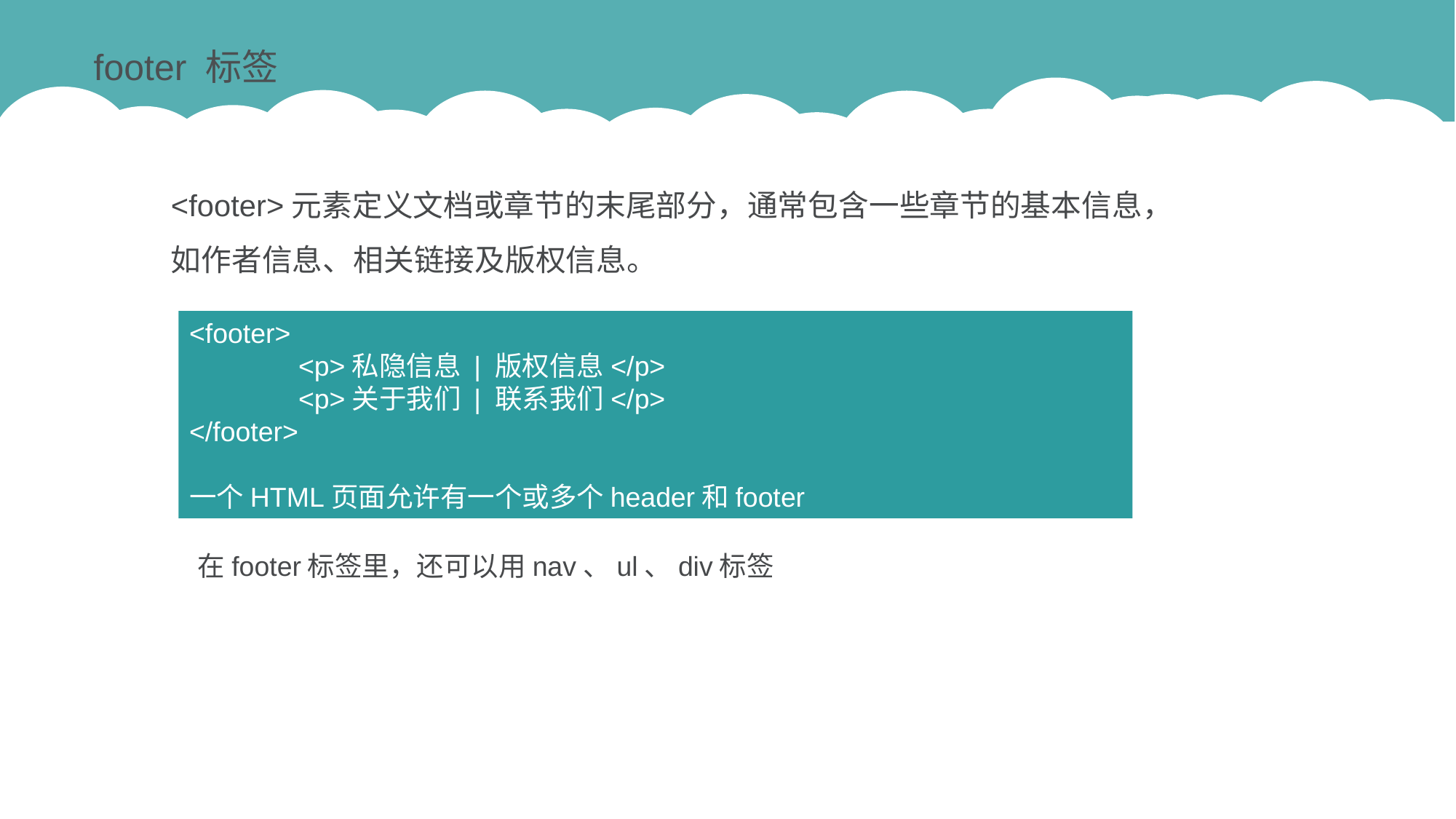

footer 标签
<footer>元素定义文档或章节的末尾部分，通常包含一些章节的基本信息，
如作者信息、相关链接及版权信息。
<footer>
	<p>私隐信息 | 版权信息</p>
	<p>关于我们 | 联系我们</p>
</footer>

一个HTML页面允许有一个或多个header和footer
在footer标签里，还可以用nav、ul、div标签